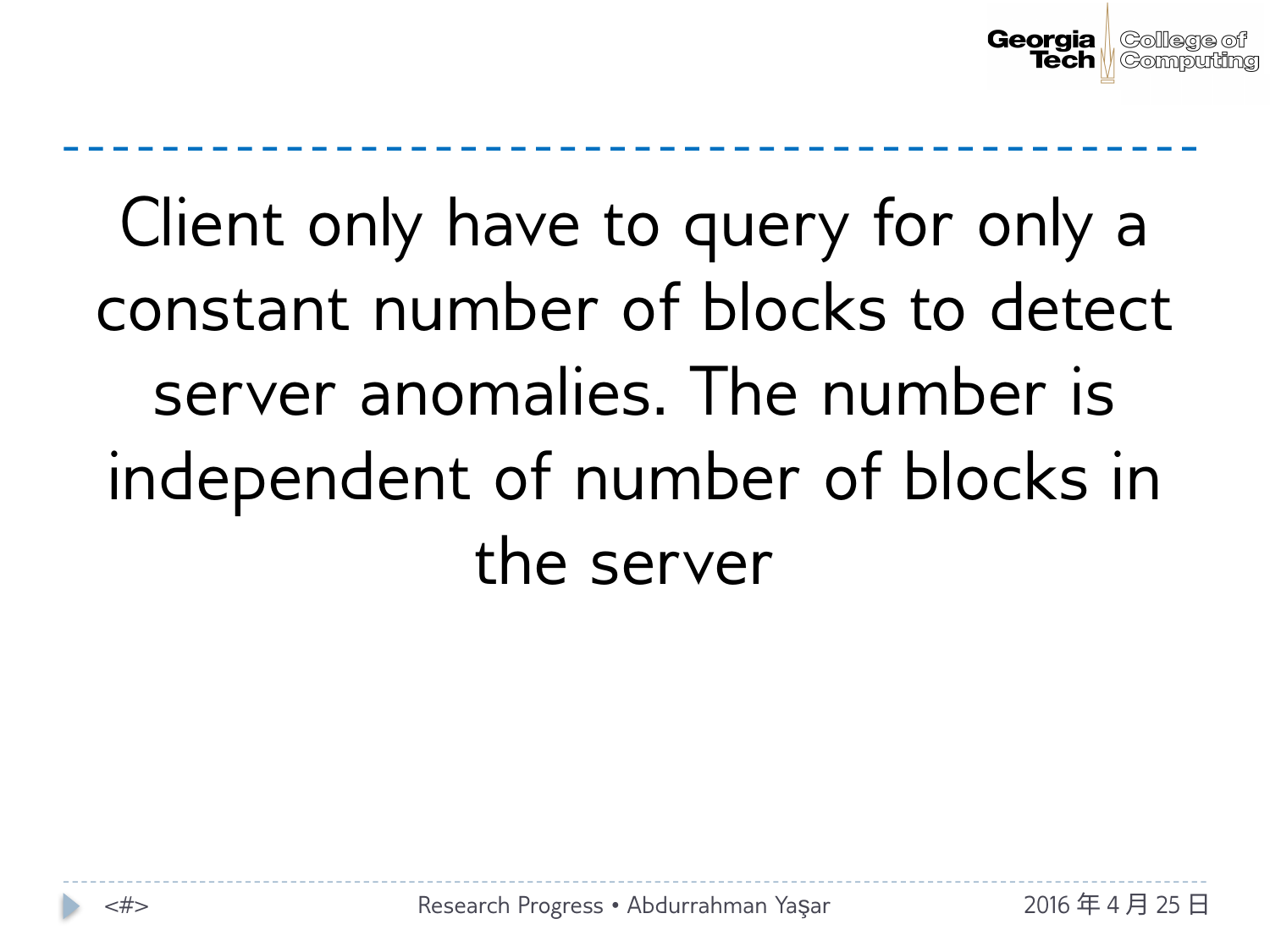

#
Client only have to query for only a constant number of blocks to detect server anomalies. The number is independent of number of blocks in the server
 <#>
Research Progress • Abdurrahman Yaşar
2016年4月25日